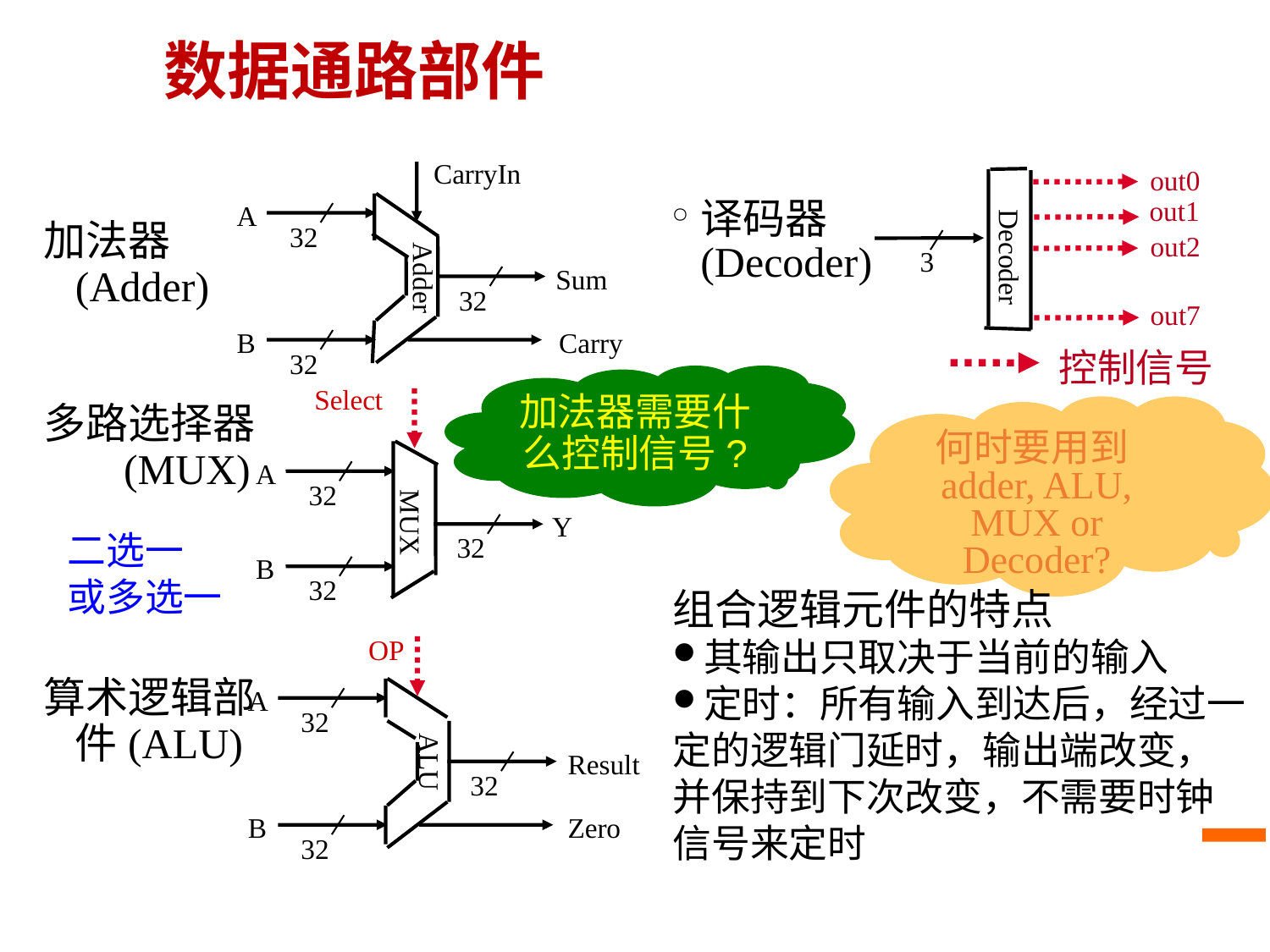

# 数据通路部件
CarryIn

A

32

Adder
Sum

32

B
Carry

32

out0

out1

out2

Decoder

3

out7

译码器(Decoder)
加法器(Adder)

多路选择器     (MUX)

算术逻辑部件(ALU)
控制信号

加法器需要什么控制信号?
Select

A

32
MUX
Y

32
B

32

何时要用到adder, ALU, MUX or Decoder?
二选一
或多选一
组合逻辑元件的特点
其输出只取决于当前的输入
定时：所有输入到达后，经过一定的逻辑门延时，输出端改变，并保持到下次改变，不需要时钟信号来定时
OP

A

32
ALU
Result

32
B
Zero

32